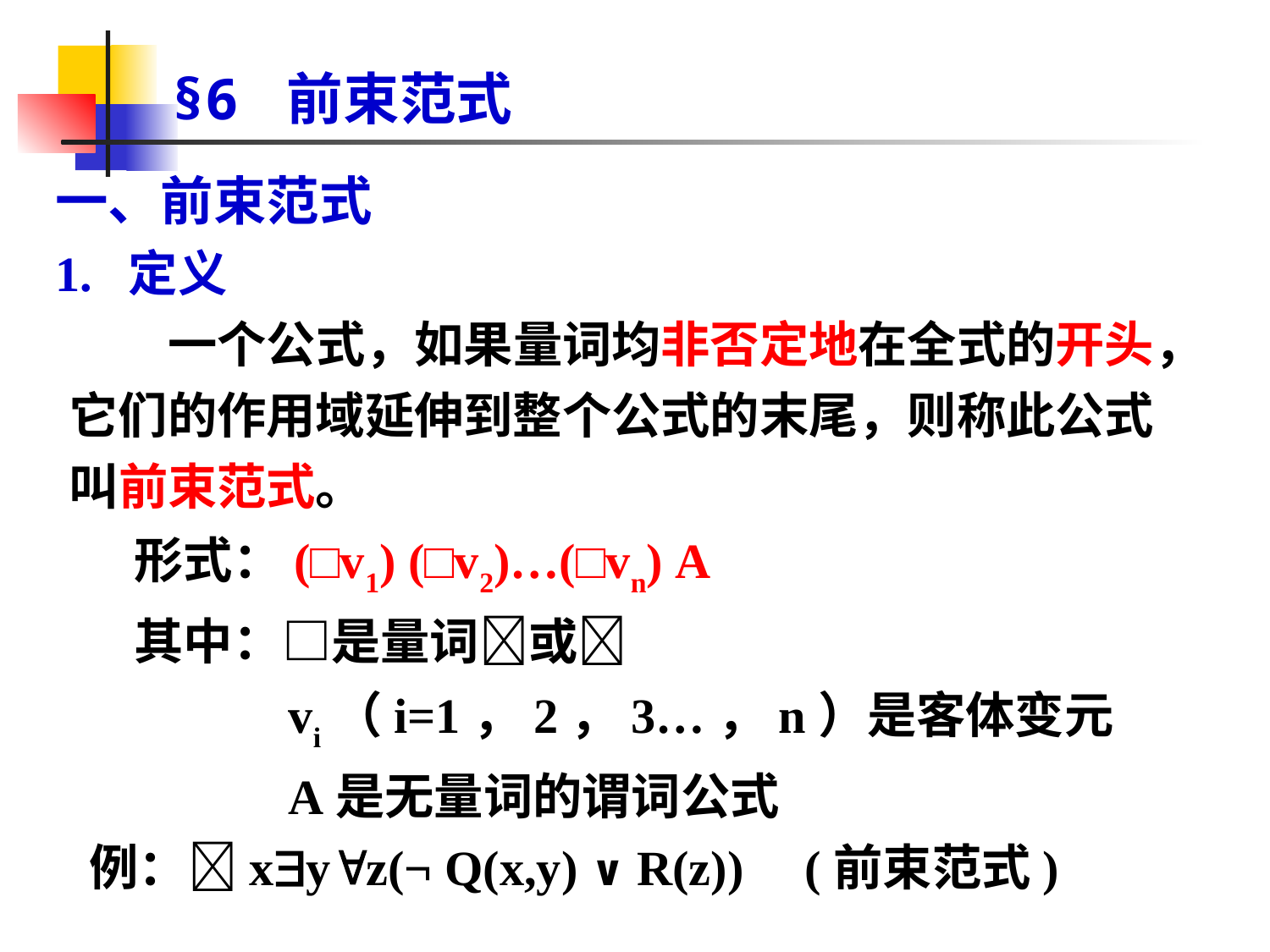

# §6 前束范式
一、前束范式
1.  定义
         一个公式，如果量词均非否定地在全式的开头，它们的作用域延伸到整个公式的末尾，则称此公式叫前束范式。
      形式：(□v1) (□v2)…(□vn) A
      其中：□是量词∀或∃
                   vi（i=1，2，3…，n）是客体变元
                   A是无量词的谓词公式
  例：∀x∃y∀z(¬ Q(x,y) ∨ R(z))     (前束范式)
77